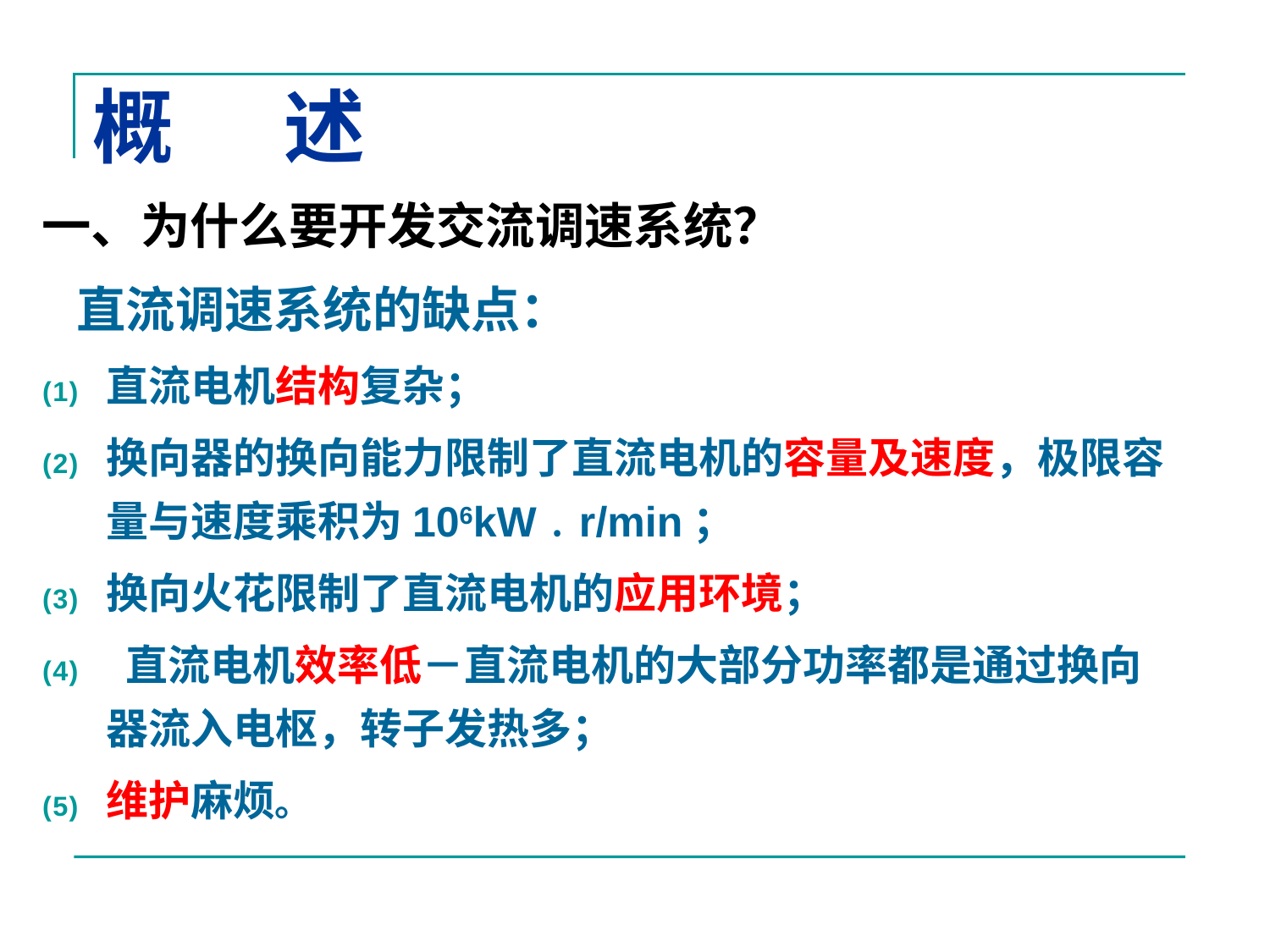

# 概      述
一、为什么要开发交流调速系统？
  直流调速系统的缺点：
直流电机结构复杂；
换向器的换向能力限制了直流电机的容量及速度，极限容量与速度乘积为106kW﹒r/min；
换向火花限制了直流电机的应用环境；
 直流电机效率低－直流电机的大部分功率都是通过换向器流入电枢，转子发热多；
维护麻烦。